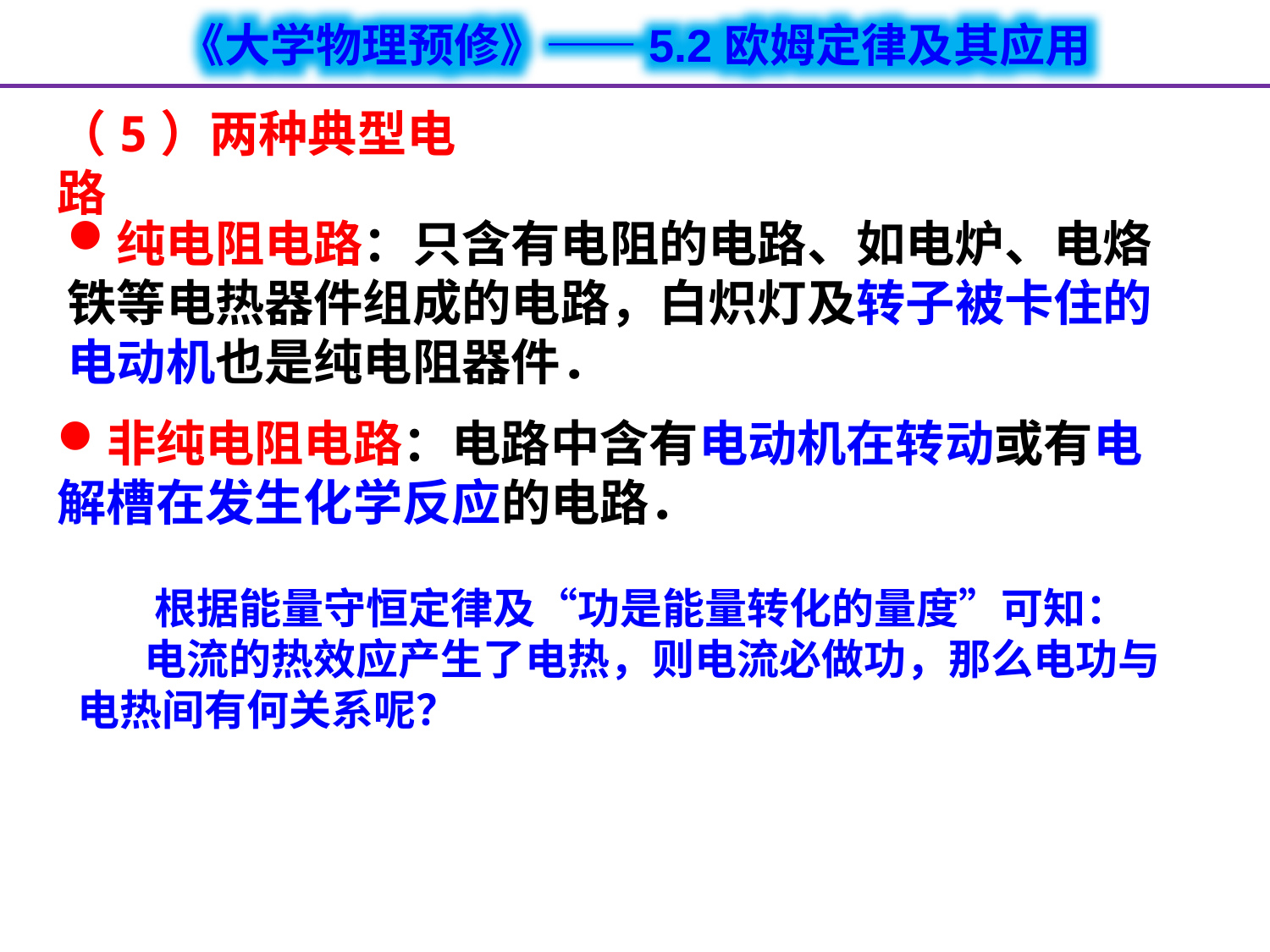

（5）两种典型电路
纯电阻电路：只含有电阻的电路、如电炉、电烙铁等电热器件组成的电路，白炽灯及转子被卡住的电动机也是纯电阻器件．
非纯电阻电路：电路中含有电动机在转动或有电解槽在发生化学反应的电路．
       根据能量守恒定律及“功是能量转化的量度”可知：
      电流的热效应产生了电热，则电流必做功，那么电功与电热间有何关系呢？